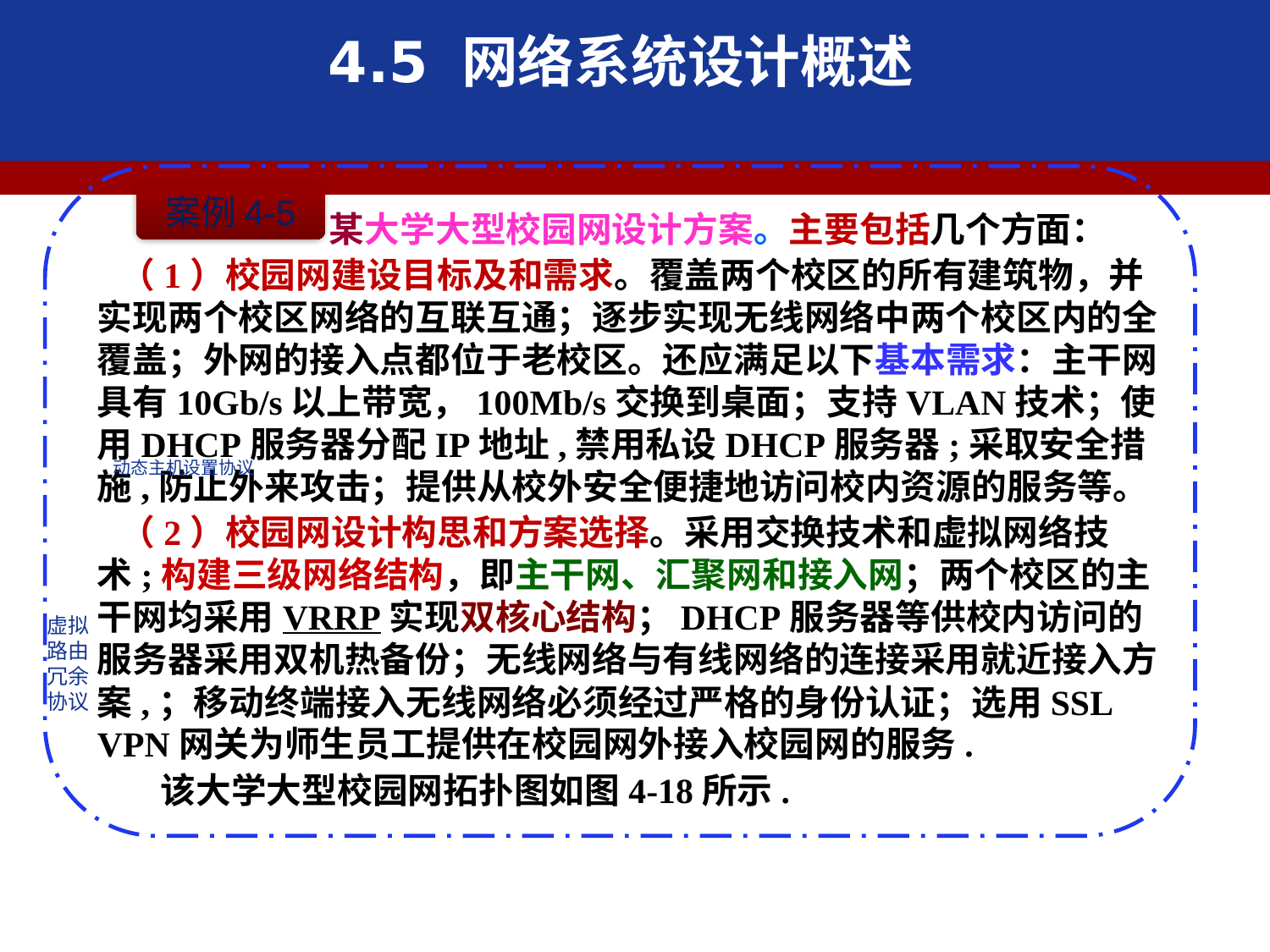

4.5 网络系统设计概述

案例4-5
                         某大学大型校园网设计方案。主要包括几个方面：
（1）校园网建设目标及和需求。覆盖两个校区的所有建筑物，并实现两个校区网络的互联互通；逐步实现无线网络中两个校区内的全覆盖；外网的接入点都位于老校区。还应满足以下基本需求：主干网具有10Gb/s以上带宽，100Mb/s交换到桌面；支持VLAN技术；使用DHCP服务器分配IP地址,禁用私设DHCP服务器;采取安全措施,防止外来攻击；提供从校外安全便捷地访问校内资源的服务等。
（2）校园网设计构思和方案选择。采用交换技术和虚拟网络技术;构建三级网络结构，即主干网、汇聚网和接入网；两个校区的主干网均采用VRRP实现双核心结构；DHCP服务器等供校内访问的服务器采用双机热备份；无线网络与有线网络的连接采用就近接入方案,；移动终端接入无线网络必须经过严格的身份认证；选用SSL VPN网关为师生员工提供在校园网外接入校园网的服务.
    该大学大型校园网拓扑图如图4-18所示.

动态主机设置协议
虚拟路由冗余协议